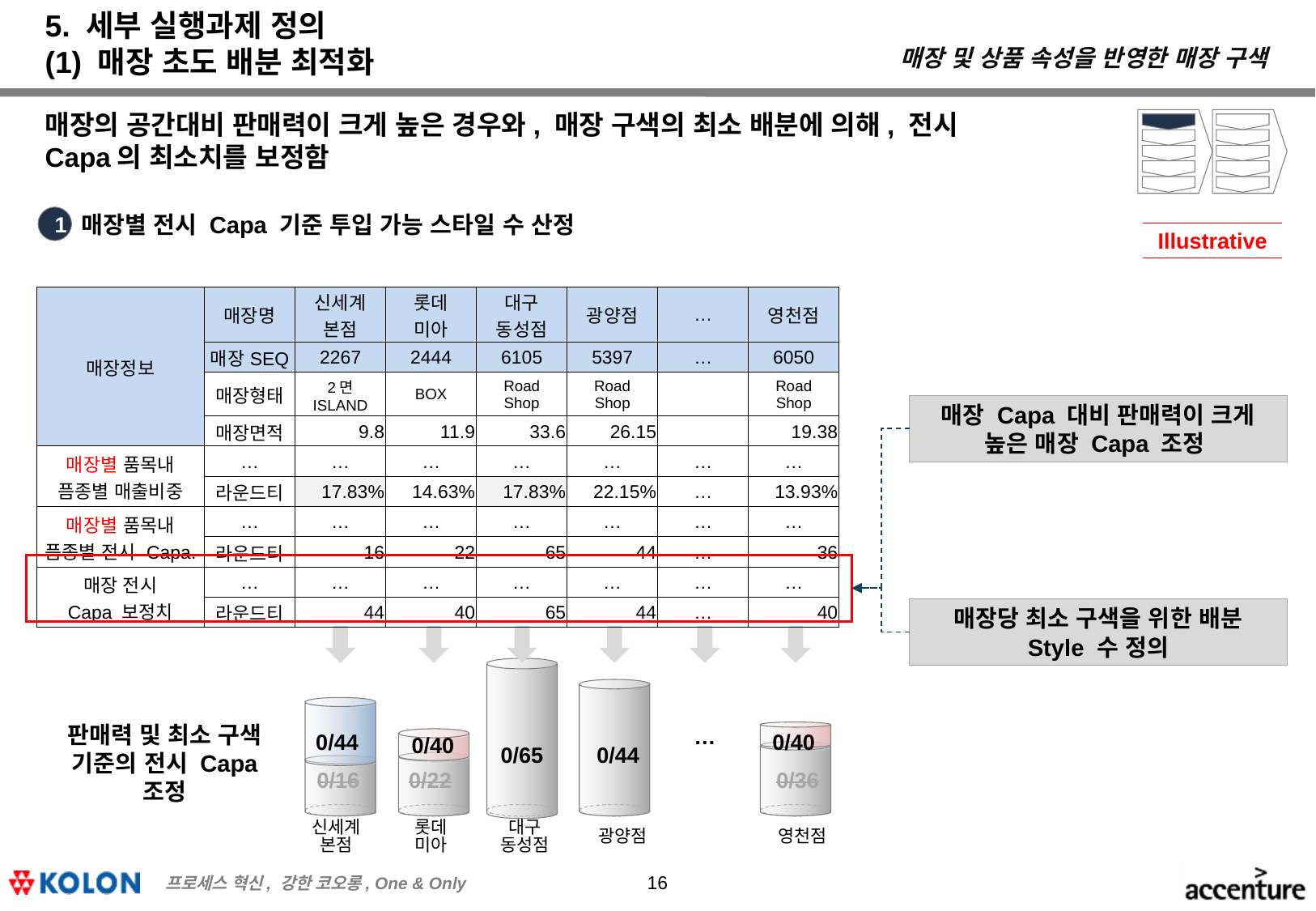

# 5. 세부 실행과제 정의 (1) 매장 초도 배분 최적화
매장 및 상품 속성을 반영한 매장 구색
매장의 공간대비 판매력이 크게 높은 경우와, 매장 구색의 최소 배분에 의해, 전시 Capa의 최소치를 보정함

매장별 전시 Capa 기준 투입 가능 스타일 수 산정
1
Illustrative
| 매장정보 | 매장명 | 신세계 본점 | 롯데 미아 | 대구 동성점 | 광양점 | … | 영천점 |
| --- | --- | --- | --- | --- | --- | --- | --- |
|  | 매장SEQ | 2267 | 2444 | 6105 | 5397 | … | 6050 |
|  | 매장형태 | 2면 ISLAND | BOX | Road Shop | Road Shop |  | Road Shop |
|  | 매장면적 | 9.8 | 11.9 | 33.6 | 26.15 |  | 19.38 |
| 매장별 품목내 픔종별 매출비중 | … | … | … | … | … | … | … |
|  | 라운드티 | 17.83% | 14.63% | 17.83% | 22.15% | … | 13.93% |
| 매장별 품목내 픔종별 전시 Capa. | … | … | … | … | … | … | … |
|  | 라운드티 | 16 | 22 | 65 | 44 | … | 36 |
| 매장 전시 Capa 보정치 | … | … | … | … | … | … | … |
|  | 라운드티 | 44 | 40 | 65 | 44 | … | 40 |
매장 Capa 대비 판매력이 크게 높은 매장 Capa 조정

매장당 최소 구색을 위한 배분 Style 수 정의

…

판매력 및 최소 구색
기준의 전시 Capa
조정

0/44
0/40
0/40

0/65
0/44

0/16
0/22
0/36

신세계
본점
롯데
미아
대구
동성점
광양점
영천점